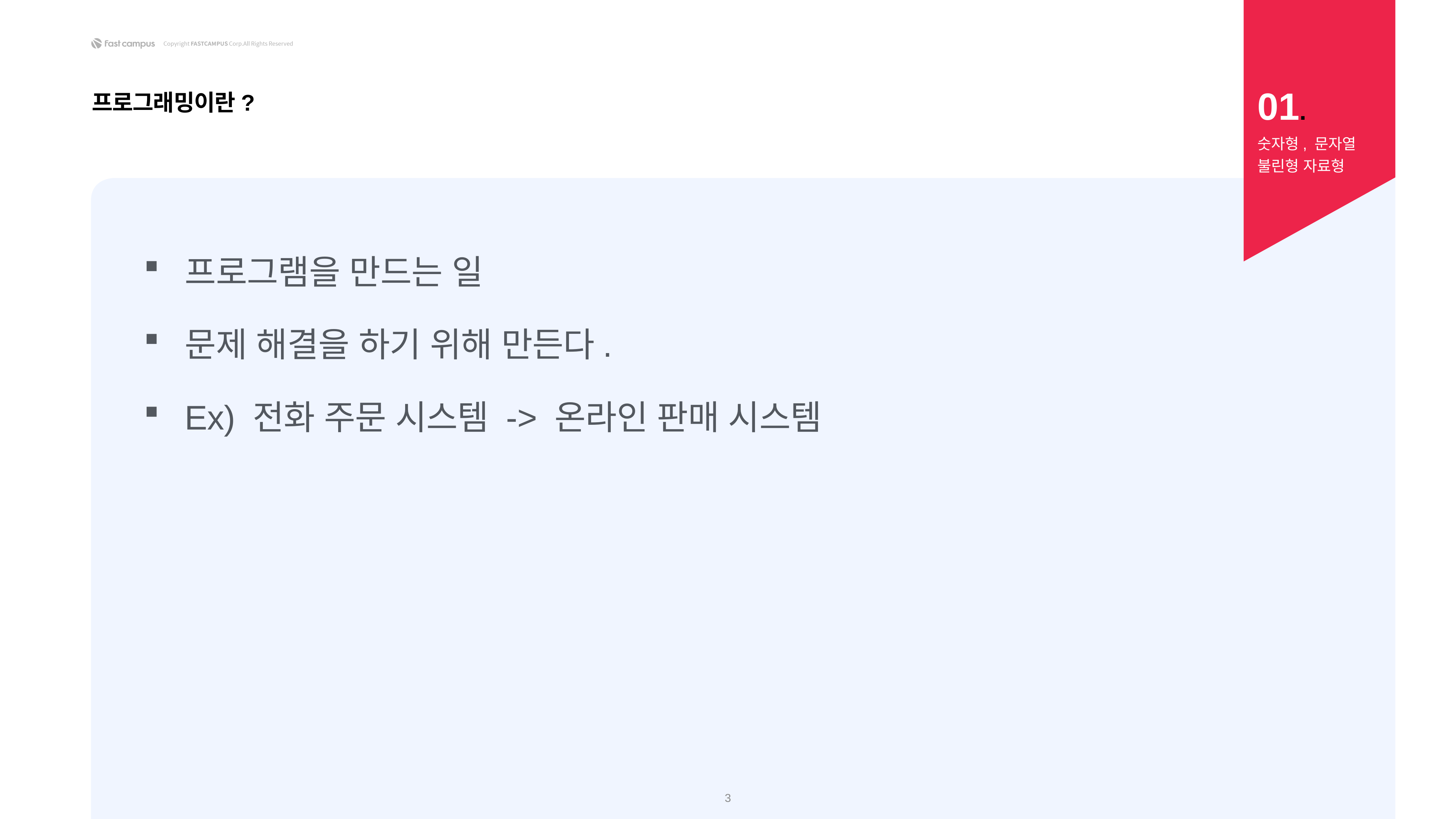

01.
프로그래밍이란?
숫자형, 문자열
불린형 자료형
프로그램을 만드는 일
문제 해결을 하기 위해 만든다.
Ex) 전화 주문 시스템 -> 온라인 판매 시스템
3